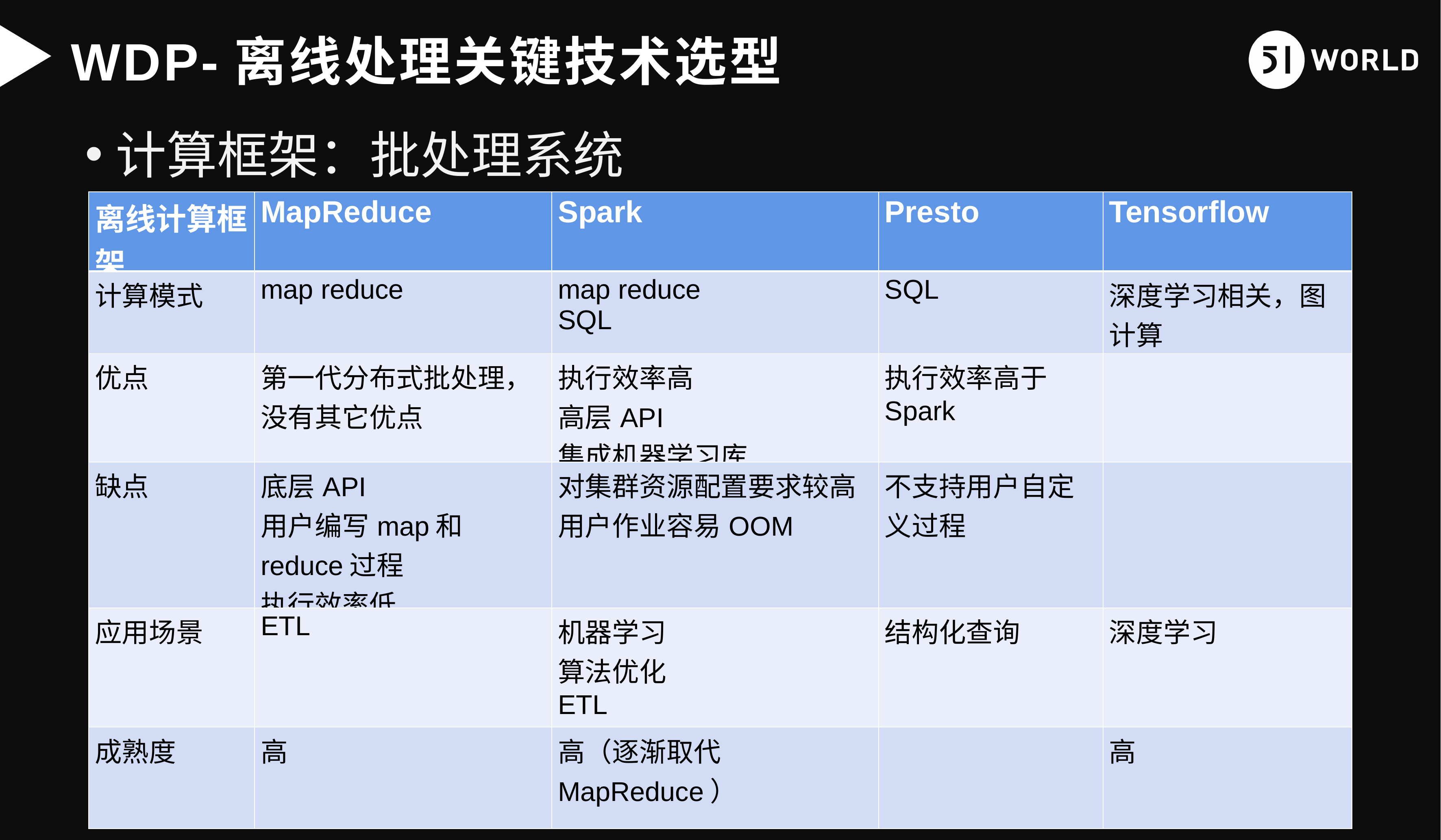

WDP-离线处理关键技术选型
计算框架：批处理系统

| 离线计算框架 | MapReduce | Spark | Presto | Tensorflow |
| --- | --- | --- | --- | --- |
| 计算模式 | map reduce | map reduce SQL | SQL | 深度学习相关，图计算 |
| 优点 | 第一代分布式批处理，没有其它优点 | 执行效率高 高层API 集成机器学习库 | 执行效率高于Spark |  |
| 缺点 | 底层API 用户编写map和reduce过程 执行效率低 | 对集群资源配置要求较高 用户作业容易OOM | 不支持用户自定义过程 |  |
| 应用场景 | ETL | 机器学习 算法优化 ETL | 结构化查询 | 深度学习 |
| 成熟度 | 高 | 高（逐渐取代MapReduce） |  | 高 |